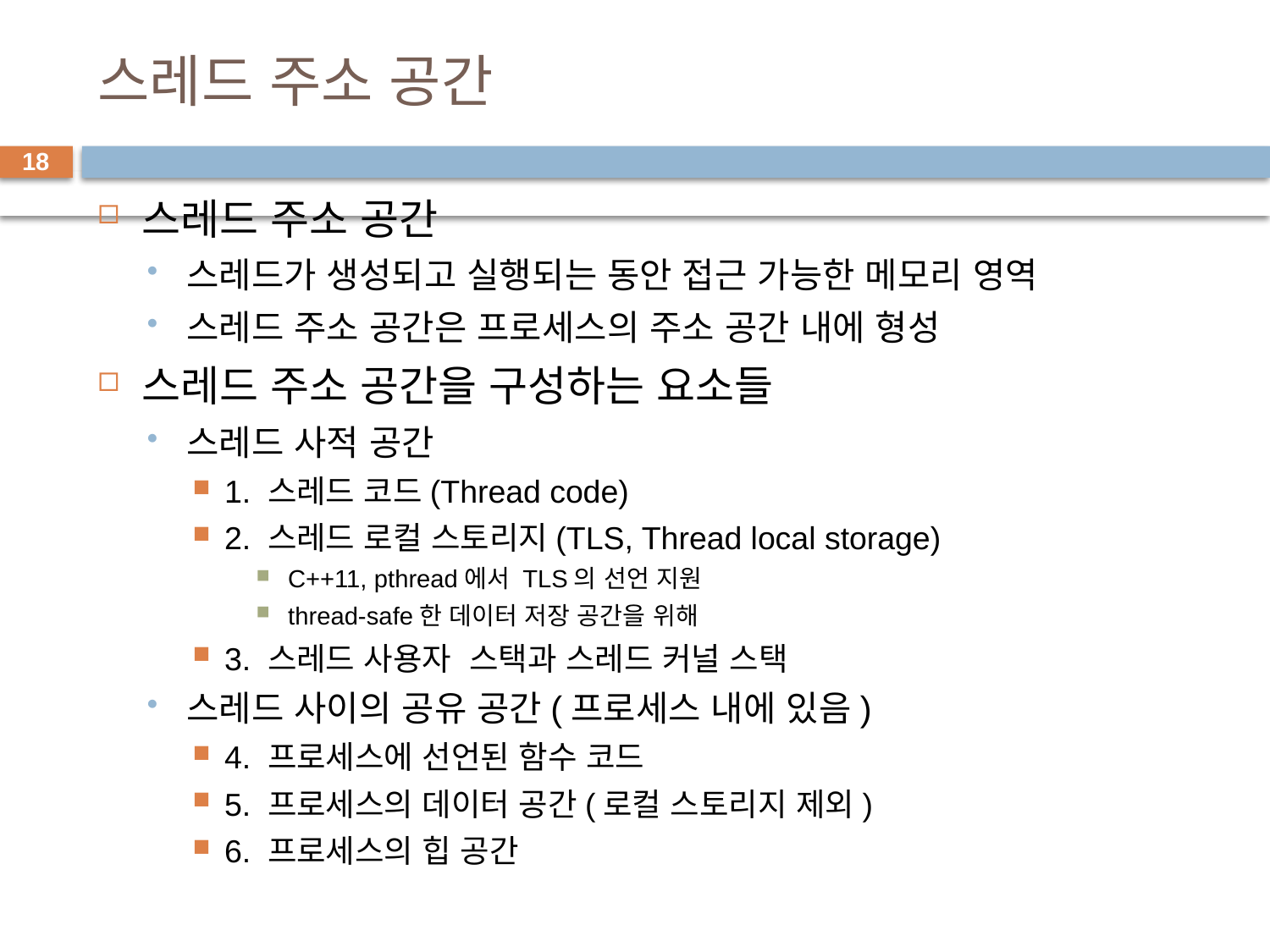

# 스레드 주소 공간
18
스레드 주소 공간
스레드가 생성되고 실행되는 동안 접근 가능한 메모리 영역
스레드 주소 공간은 프로세스의 주소 공간 내에 형성
스레드 주소 공간을 구성하는 요소들
스레드 사적 공간
1. 스레드 코드(Thread code)
2. 스레드 로컬 스토리지(TLS, Thread local storage)
C++11, pthread에서 TLS의 선언 지원
thread-safe한 데이터 저장 공간을 위해
3. 스레드 사용자  스택과 스레드 커널 스택
스레드 사이의 공유 공간(프로세스 내에 있음)
4. 프로세스에 선언된 함수 코드
5. 프로세스의 데이터 공간(로컬 스토리지 제외)
6. 프로세스의 힙 공간